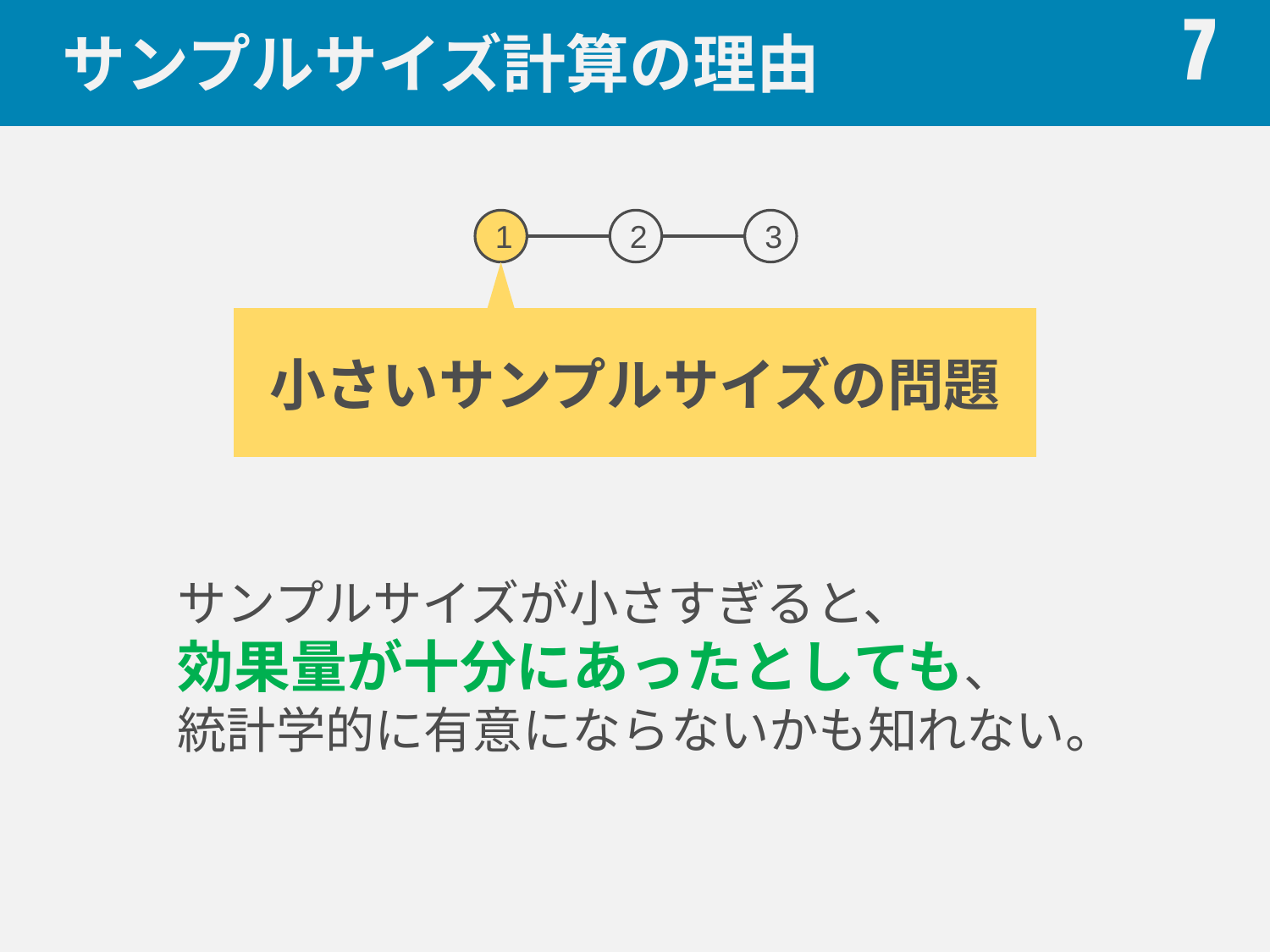

# サンプルサイズ計算の理由
 7
1
2
3

小さいサンプルサイズの問題
サンプルサイズが小さすぎると、
効果量が十分にあったとしても、
統計学的に有意にならないかも知れない。